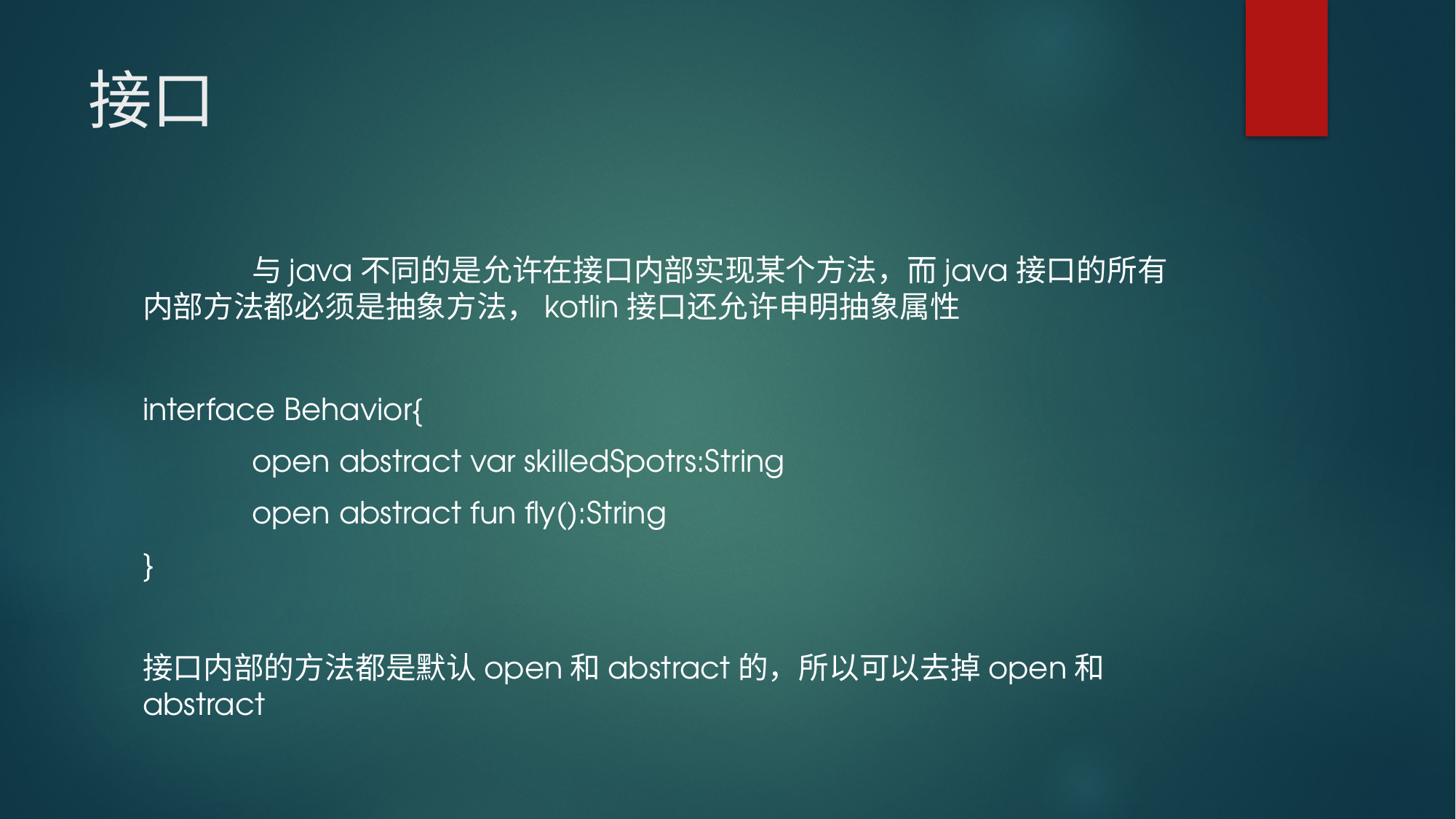

# 接口
	与java不同的是允许在接口内部实现某个方法，而java接口的所有内部方法都必须是抽象方法，kotlin接口还允许申明抽象属性

interface Behavior{
	open abstract var skilledSpotrs:String
	open abstract fun fly():String
}

接口内部的方法都是默认open和abstract的，所以可以去掉open和abstract